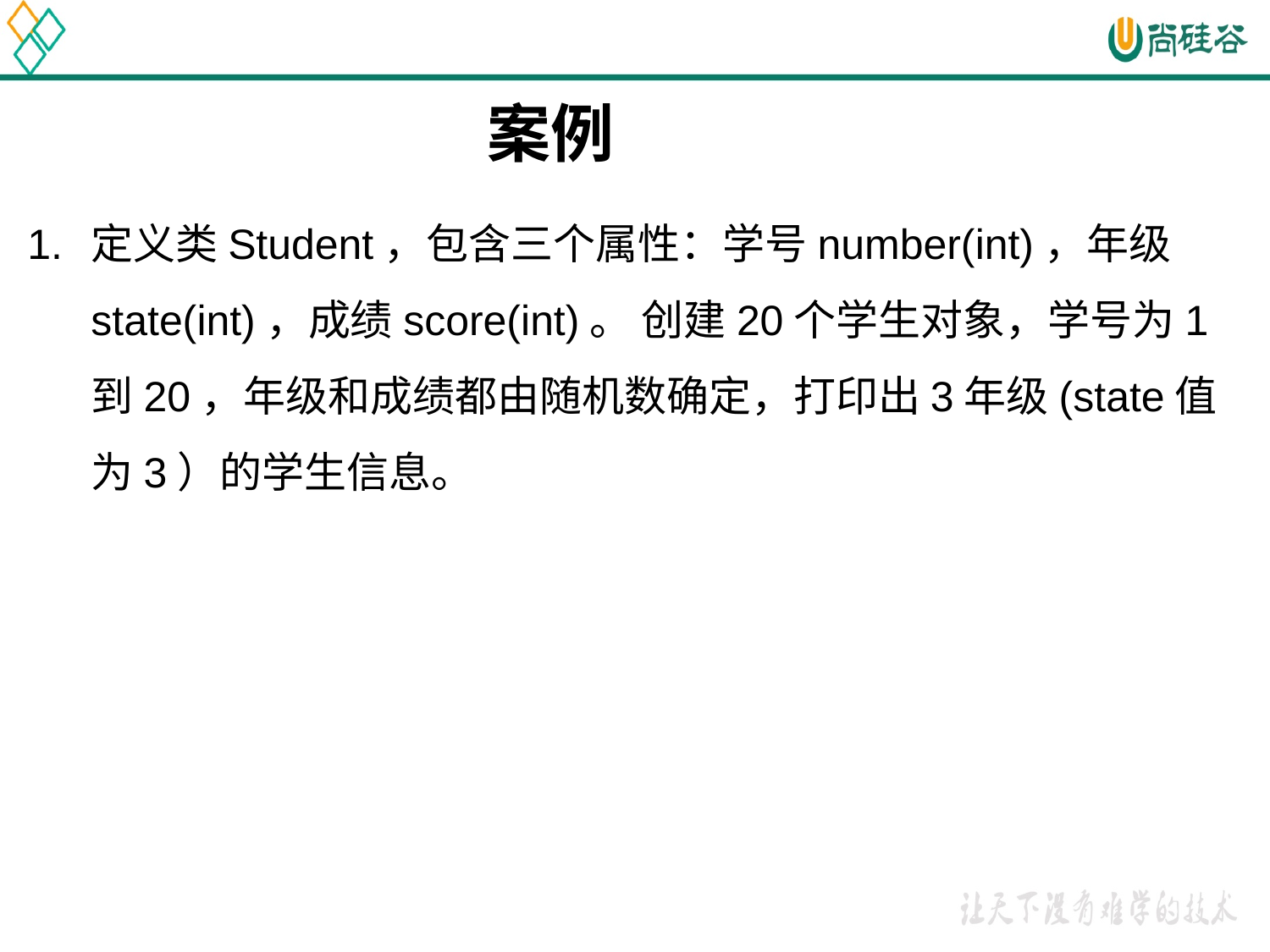

# 案例
定义类Student，包含三个属性：学号number(int)，年级state(int)，成绩score(int)。 创建20个学生对象，学号为1到20，年级和成绩都由随机数确定，打印出3年级(state值为3）的学生信息。